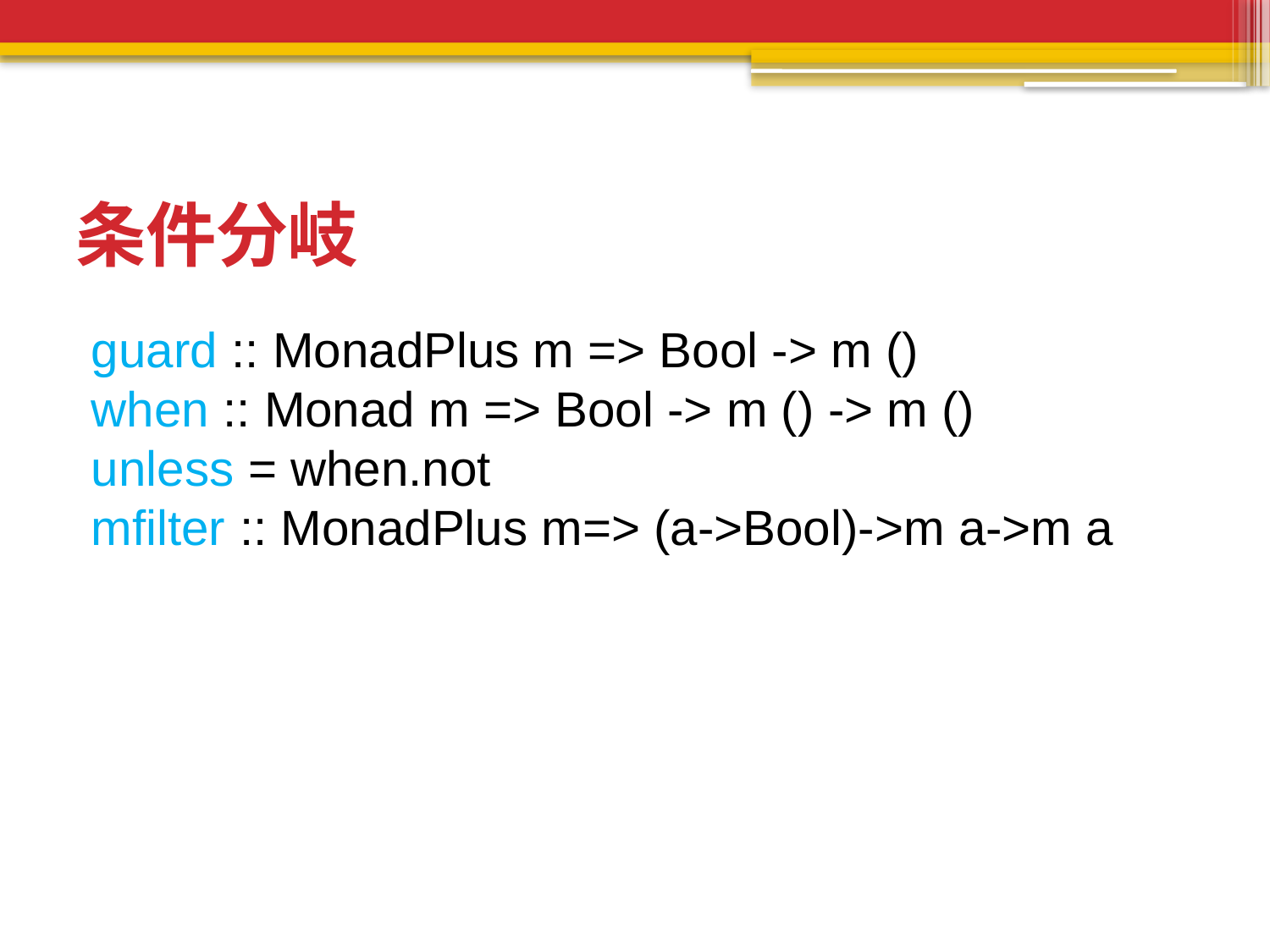

# 条件分岐
guard :: MonadPlus m => Bool -> m ()
when :: Monad m => Bool -> m () -> m ()
unless = when.not
mfilter :: MonadPlus m=> (a->Bool)->m a->m a